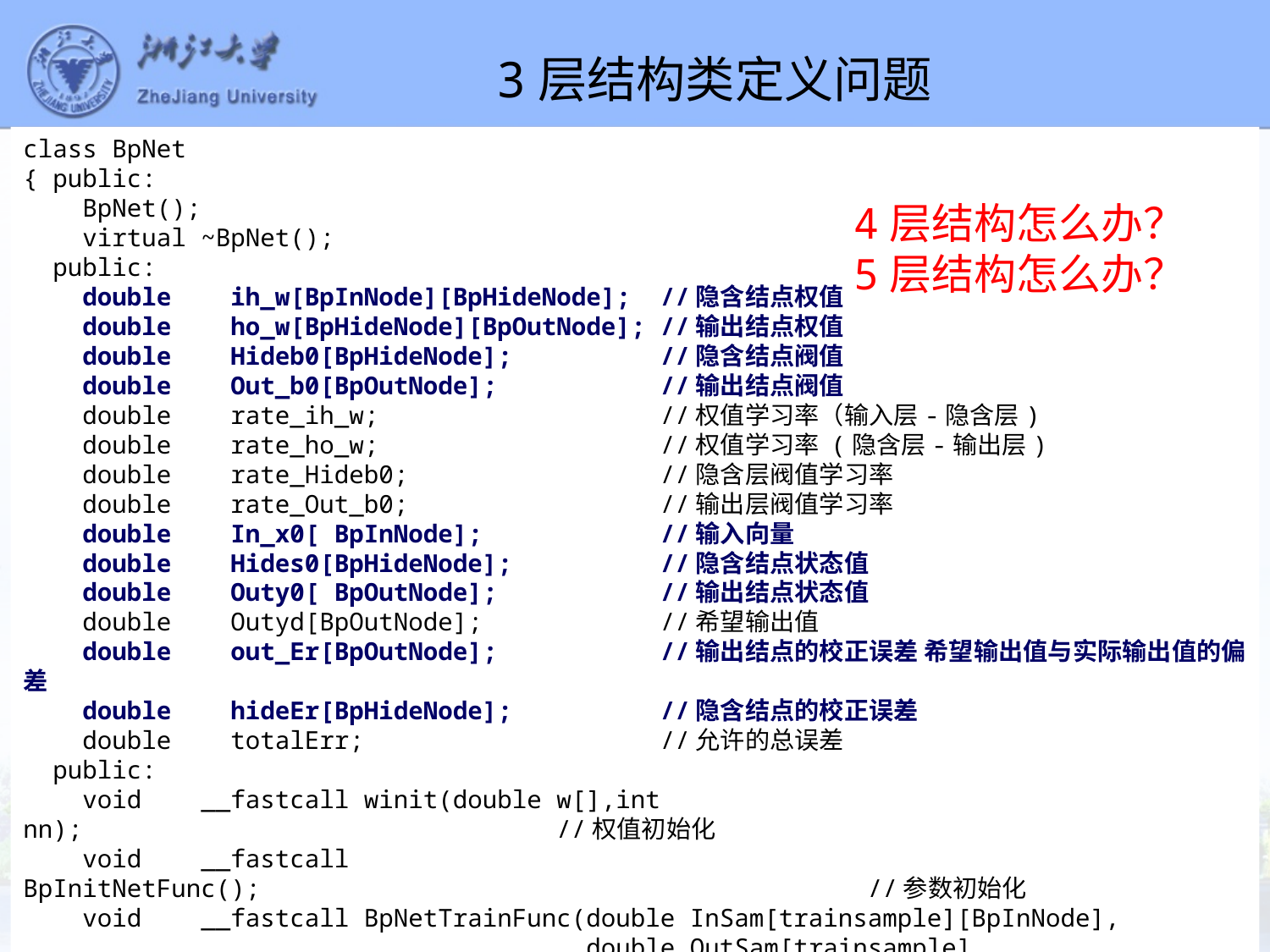

3层结构类定义问题
class BpNet
{ public:
    BpNet();
    virtual ~BpNet();
  public:
    double    ih_w[BpInNode][BpHideNode];  //隐含结点权值
    double    ho_w[BpHideNode][BpOutNode]; //输出结点权值
    double    Hideb0[BpHideNode];          //隐含结点阀值
    double    Out_b0[BpOutNode];           //输出结点阀值
    double    rate_ih_w;                   //权值学习率（输入层-隐含层)
    double    rate_ho_w;                   //权值学习率 (隐含层-输出层)
    double    rate_Hideb0;                 //隐含层阀值学习率
    double    rate_Out_b0;                 //输出层阀值学习率
    double    In_x0[ BpInNode];            //输入向量
    double    Hides0[BpHideNode];          //隐含结点状态值
    double    Outy0[ BpOutNode];           //输出结点状态值
    double    Outyd[BpOutNode];            //希望输出值
    double    out_Er[BpOutNode];           //输出结点的校正误差 希望输出值与实际输出值的偏差
    double    hideEr[BpHideNode];          //隐含结点的校正误差
    double    totalErr;                    //允许的总误差
  public:
    void    __fastcall winit(double w[],int nn);                                //权值初始化
    void    __fastcall BpInitNetFunc();                                         //参数初始化
    void    __fastcall BpNetTrainFunc(double InSam[trainsample][BpInNode],
                                      double OutSam[trainsample][BpOutNode]);   //Bp训练
    void    __fastcall BpNetRecognizeFunc(double *p);                           //Bp识别
};
4层结构怎么办？
5层结构怎么办？